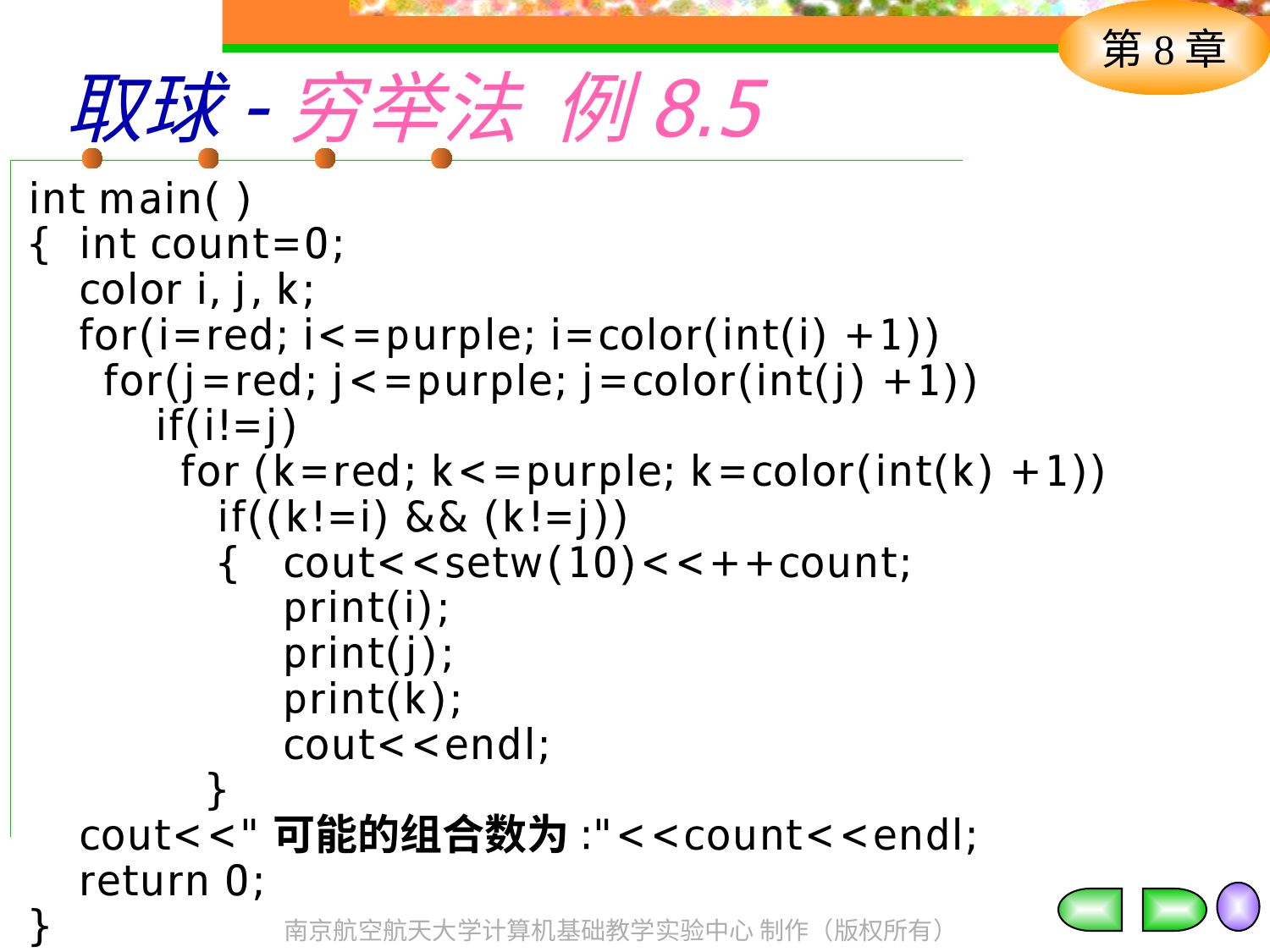

# 取球-穷举法  例8.5
int main( )
{  int count=0;
    color i, j, k;
    for(i=red; i<=purple; i=color(int(i) +1))
      for(j=red; j<=purple; j=color(int(j) +1))
	if(i!=j)
	  for (k=red; k<=purple; k=color(int(k) +1))
	     if((k!=i) && (k!=j))
	     {	cout<<setw(10)<<++count;
		print(i);
		print(j);
		print(k);
		cout<<endl;
	    }
    cout<<"可能的组合数为:"<<count<<endl;
    return 0;
}